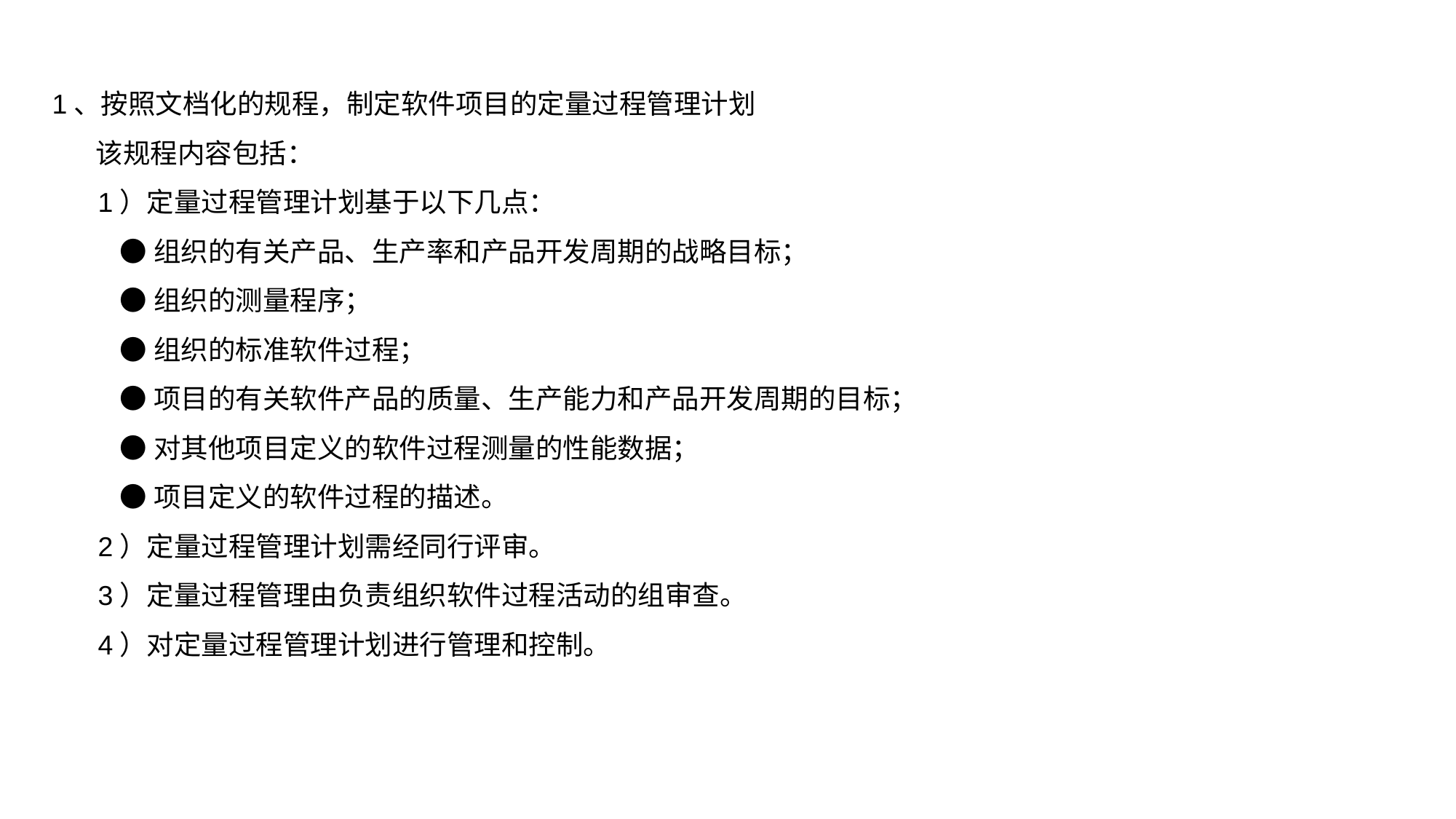

1、按照文档化的规程，制定软件项目的定量过程管理计划
      该规程内容包括：
      1）定量过程管理计划基于以下几点：
           ●组织的有关产品、生产率和产品开发周期的战略目标；
           ●组织的测量程序；
           ●组织的标准软件过程；
           ●项目的有关软件产品的质量、生产能力和产品开发周期的目标；
           ●对其他项目定义的软件过程测量的性能数据；
           ●项目定义的软件过程的描述。
      2）定量过程管理计划需经同行评审。
      3）定量过程管理由负责组织软件过程活动的组审查。
      4）对定量过程管理计划进行管理和控制。